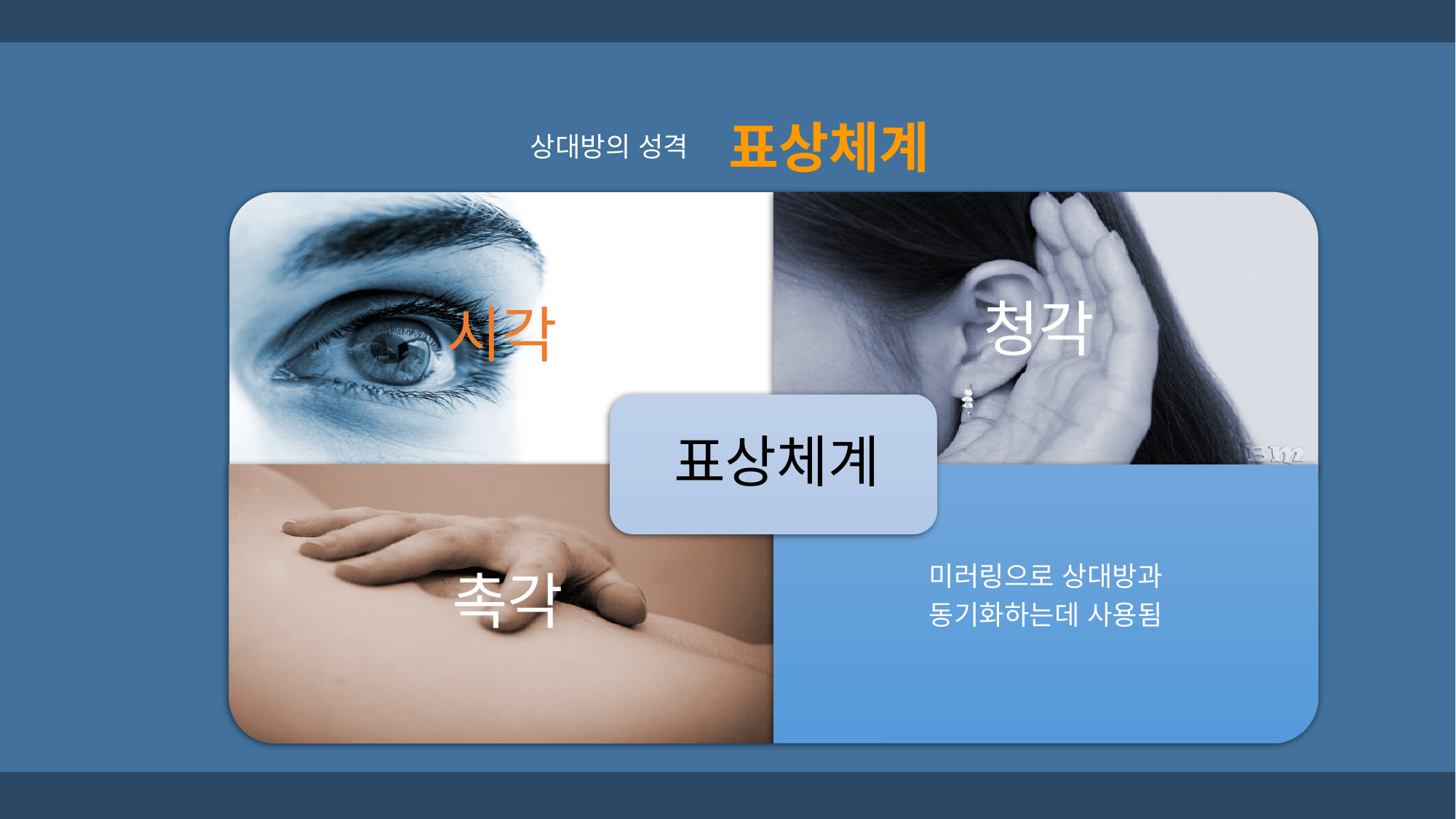

표상체계
상대방의 성격
시각
청각
촉각
미러링으로 상대방과
동기화하는데 사용됨
표상체계